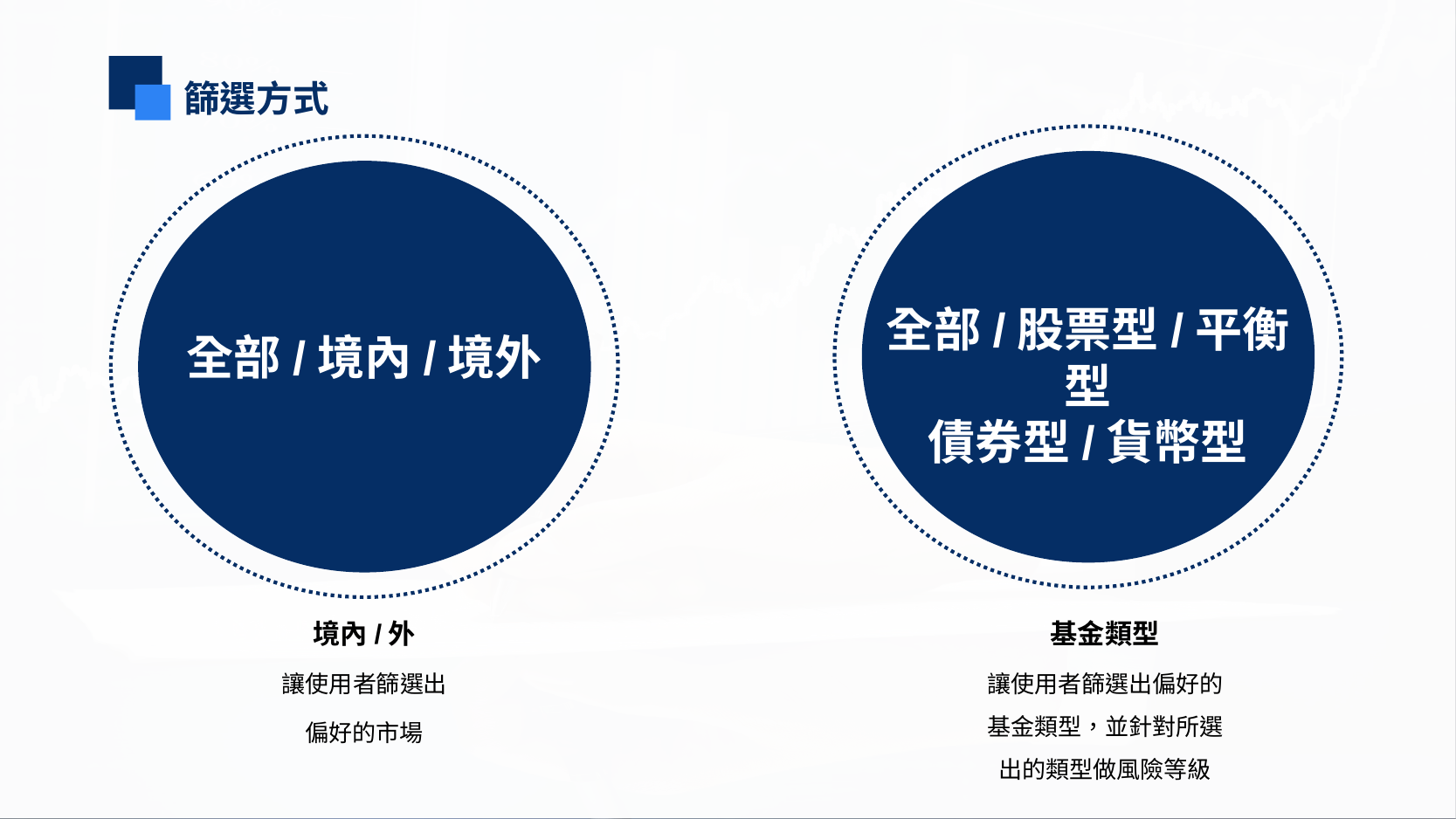

篩選方式

全部/股票型/平衡型
債券型/貨幣型
全部/境內/境外
境內/外
讓使用者篩選出
偏好的市場
基金類型
讓使用者篩選出偏好的基金類型，並針對所選出的類型做風險等級